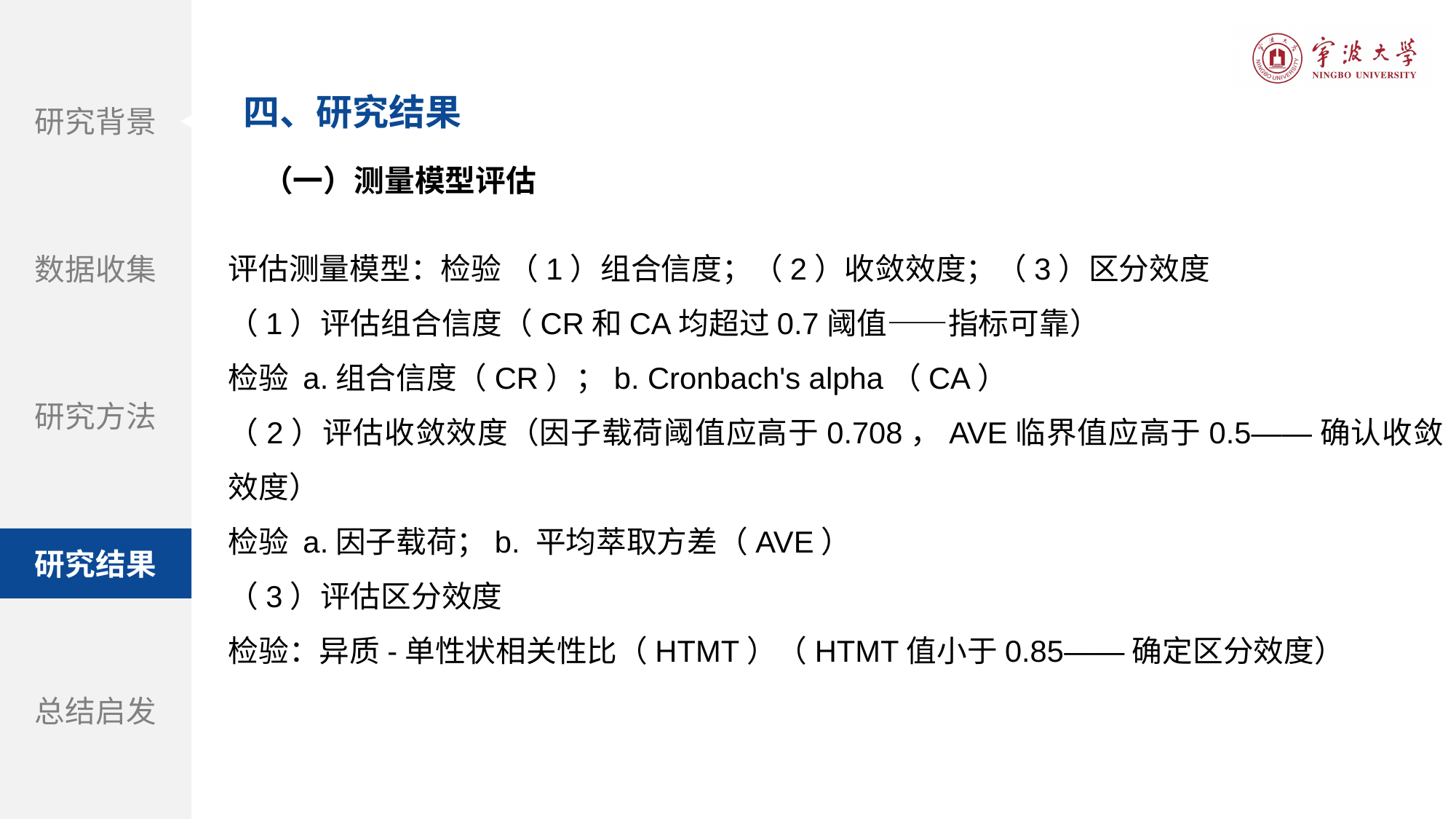

四、研究结果
研究背景

数据收集
研究方法
研究结果
总结启发
（一）测量模型评估
题目：自动驾驶汽车和街道设计：使用虚拟现实实验探索中央分隔带在提高行人过街安全性方面的作用
评估测量模型：检验 （1）组合信度；（2）收敛效度；（3）区分效度
（1）评估组合信度（CR和CA均超过0.7阈值——指标可靠）
检验 a.组合信度（CR）；b. Cronbach's alpha（CA）
（2）评估收敛效度（因子载荷阈值应高于0.708，AVE临界值应高于0.5——确认收敛效度）
检验 a.因子载荷；b. 平均萃取方差（AVE）
（3）评估区分效度
检验：异质-单性状相关性比（HTMT）（HTMT值小于0.85——确定区分效度）
期刊：Accident Analysis and Prevention